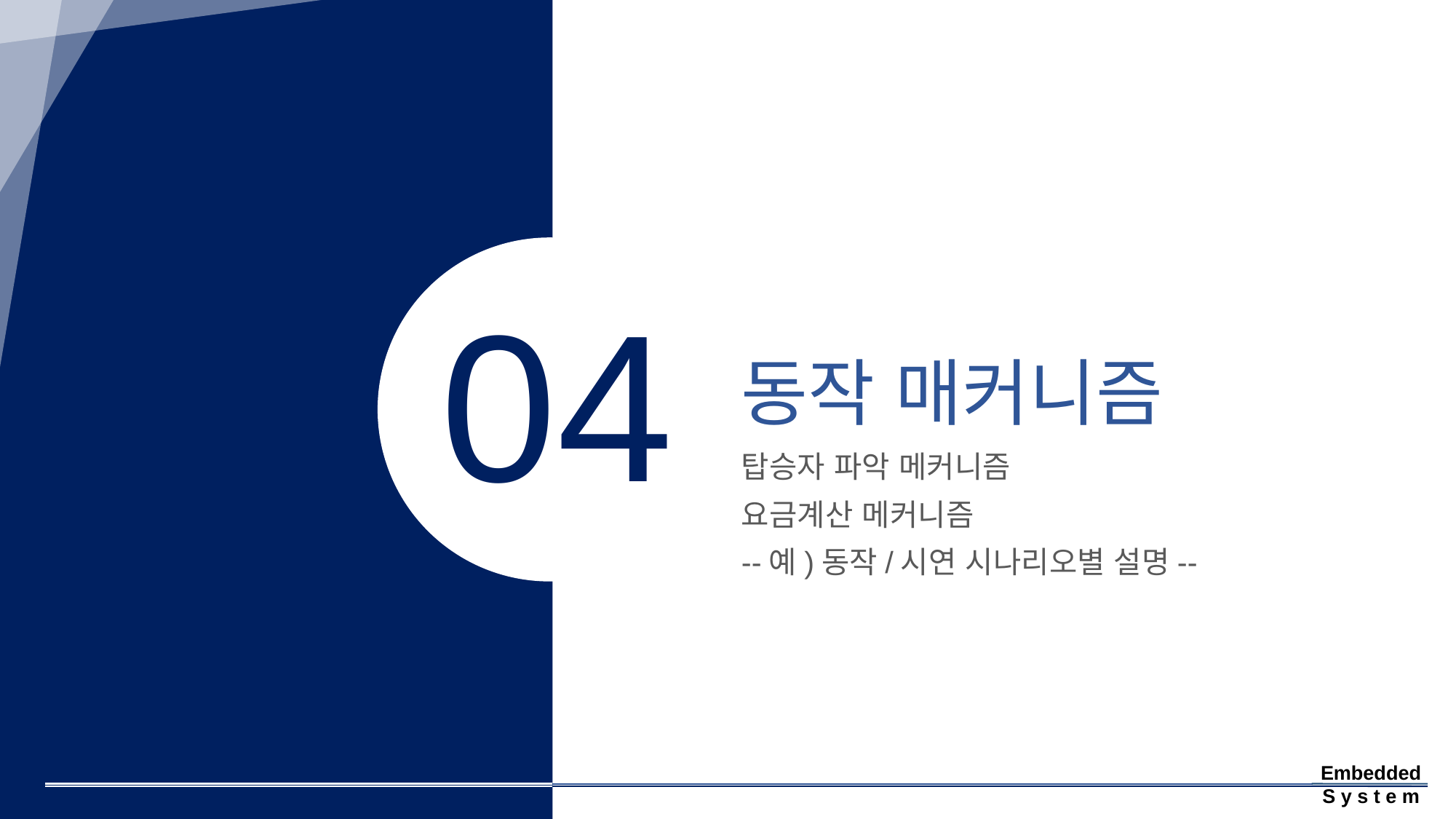

# 동작 매커니즘
04
탑승자 파악 메커니즘
요금계산 메커니즘
--예)동작/시연 시나리오별 설명--